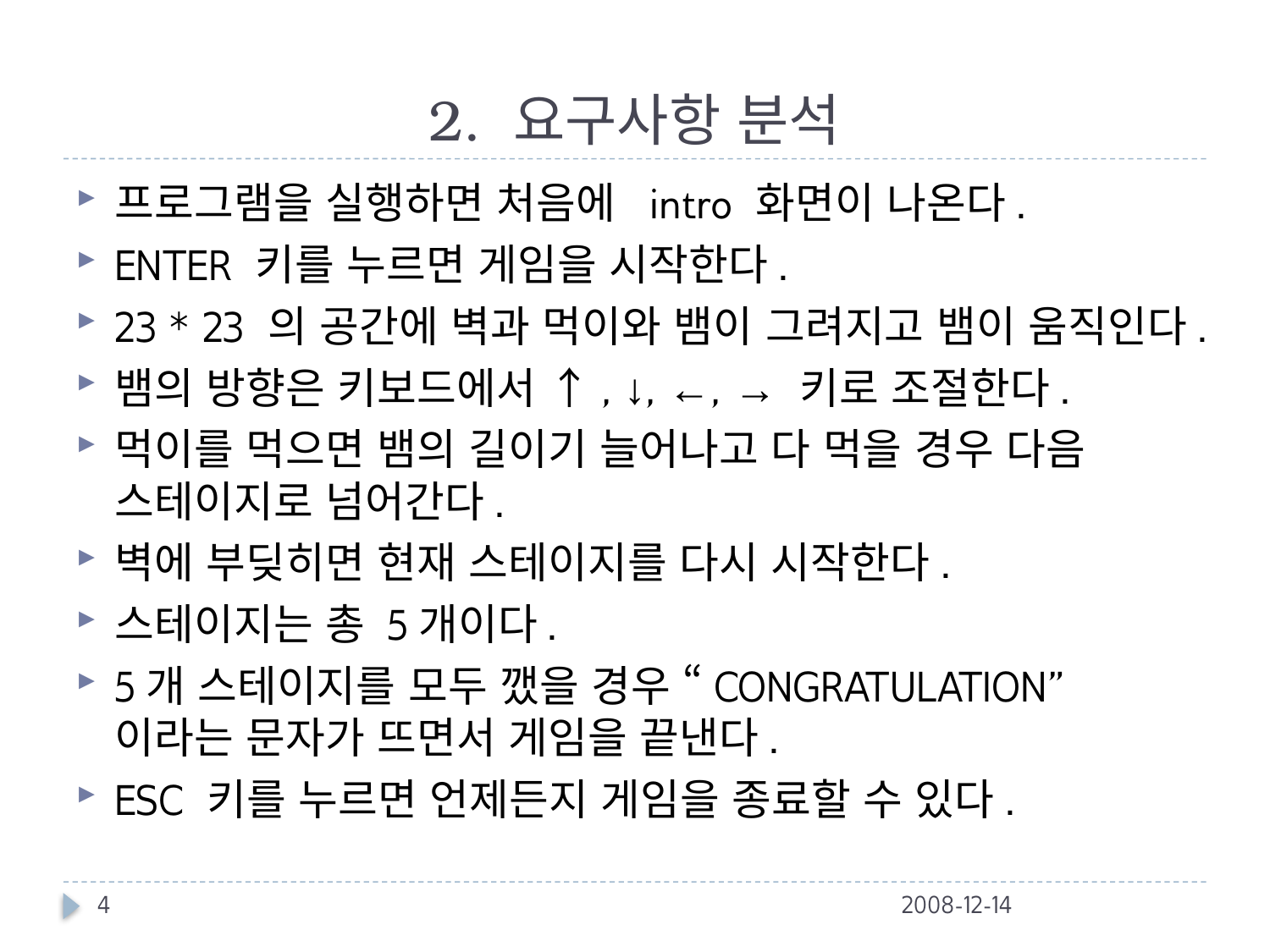

# 2. 요구사항 분석
프로그램을 실행하면 처음에  intro 화면이 나온다.
ENTER 키를 누르면 게임을 시작한다.
23 * 23 의 공간에 벽과 먹이와 뱀이 그려지고 뱀이 움직인다.
뱀의 방향은 키보드에서 ↑, ↓, ←, → 키로 조절한다.
먹이를 먹으면 뱀의 길이기 늘어나고 다 먹을 경우 다음 스테이지로 넘어간다.
벽에 부딪히면 현재 스테이지를 다시 시작한다.
스테이지는 총 5개이다.
5개 스테이지를 모두 깼을 경우 “CONGRATULATION”이라는 문자가 뜨면서 게임을 끝낸다.
ESC 키를 누르면 언제든지 게임을 종료할 수 있다.

4
2008-12-14